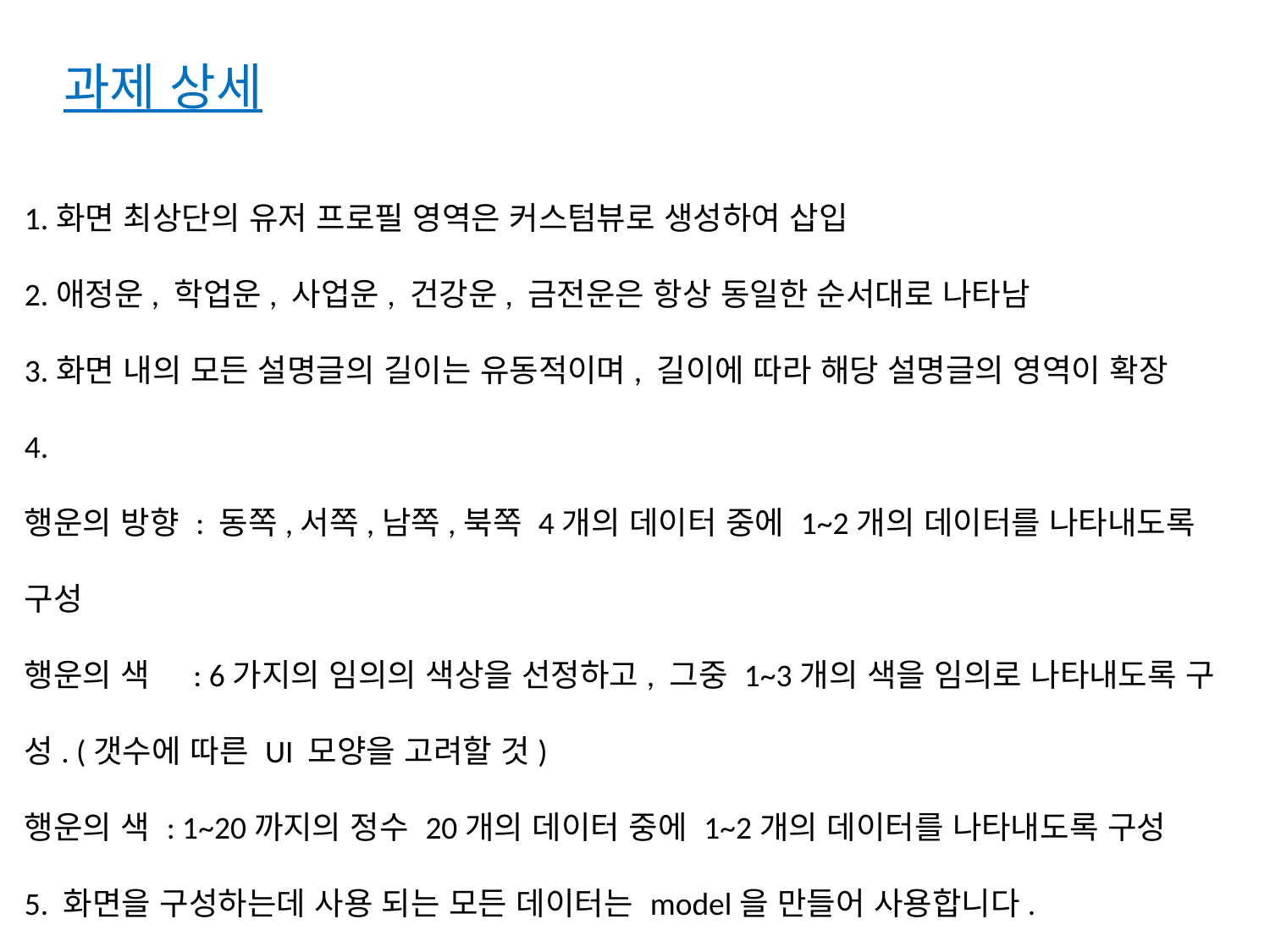

과제 상세
1.화면 최상단의 유저 프로필 영역은 커스텀뷰로 생성하여 삽입
2.애정운, 학업운, 사업운, 건강운, 금전운은 항상 동일한 순서대로 나타남
3.화면 내의 모든 설명글의 길이는 유동적이며, 길이에 따라 해당 설명글의 영역이 확장
4.
행운의 방향 : 동쪽,서쪽,남쪽,북쪽 4개의 데이터 중에 1~2개의 데이터를 나타내도록  구성
행운의 색    : 6가지의 임의의 색상을 선정하고, 그중 1~3개의 색을 임의로 나타내도록 구성. (갯수에 따른 UI 모양을 고려할 것)
행운의 색 : 1~20까지의 정수 20개의 데이터 중에 1~2개의 데이터를 나타내도록 구성
5. 화면을 구성하는데 사용 되는 모든 데이터는 model을 만들어 사용합니다.